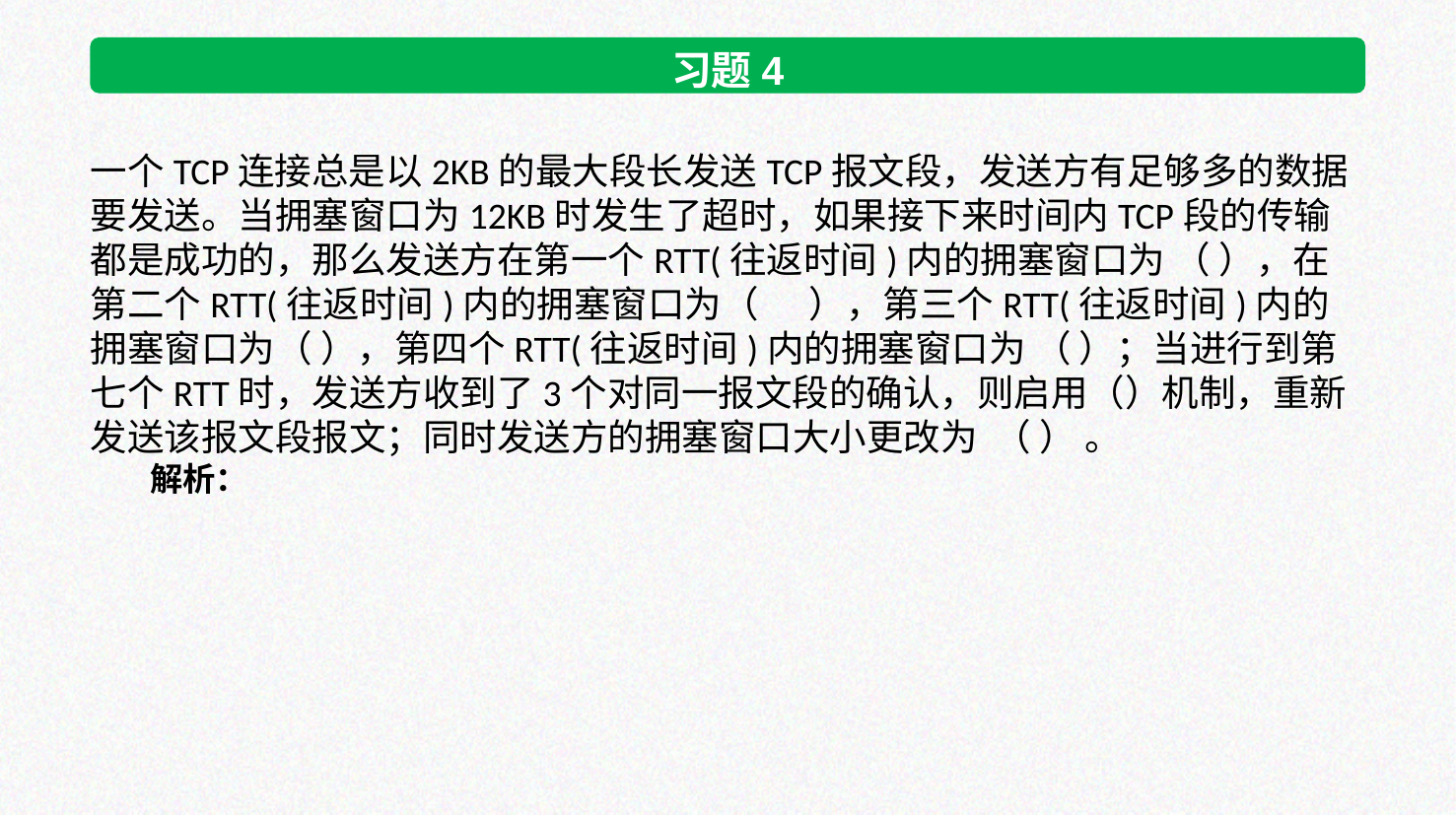

习题4
一个TCP连接总是以2KB的最大段长发送TCP报文段，发送方有足够多的数据要发送。当拥塞窗口为12KB时发生了超时，如果接下来时间内TCP段的传输都是成功的，那么发送方在第一个RTT(往返时间)内的拥塞窗口为 （ ），在第二个RTT(往返时间)内的拥塞窗口为（      ），第三个RTT(往返时间)内的拥塞窗口为（ ），第四个RTT(往返时间)内的拥塞窗口为 （ ）；当进行到第七个RTT时，发送方收到了3个对同一报文段的确认，则启用（）机制，重新发送该报文段报文；同时发送方的拥塞窗口大小更改为  （ ） 。
       解析：